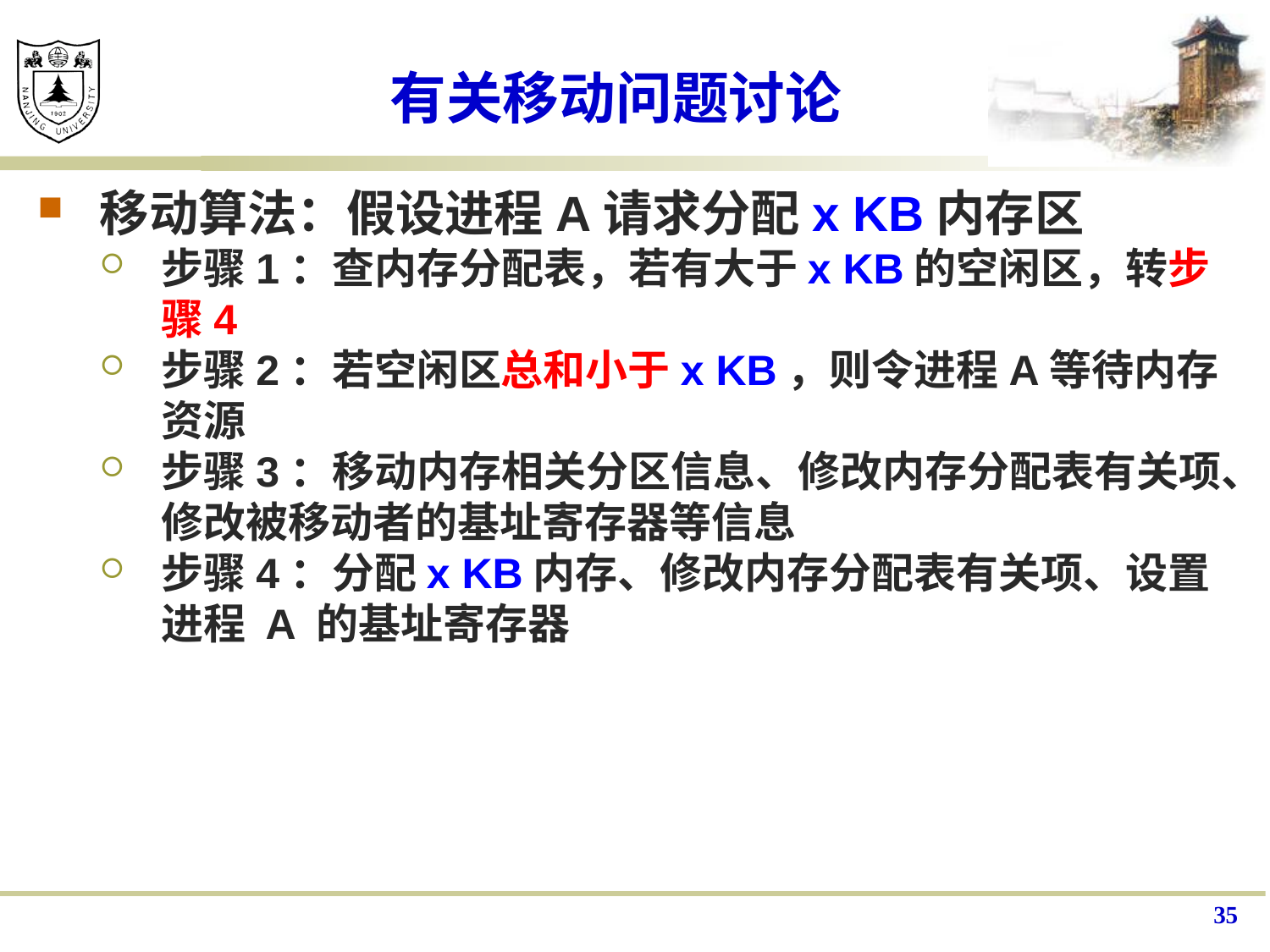

# 有关移动问题讨论
移动算法：假设进程A请求分配x KB内存区
步骤1：查内存分配表，若有大于x KB的空闲区，转步骤4
步骤2：若空闲区总和小于x KB，则令进程A等待内存资源
步骤3：移动内存相关分区信息、修改内存分配表有关项、修改被移动者的基址寄存器等信息
步骤4：分配x KB内存、修改内存分配表有关项、设置进程 A 的基址寄存器

35